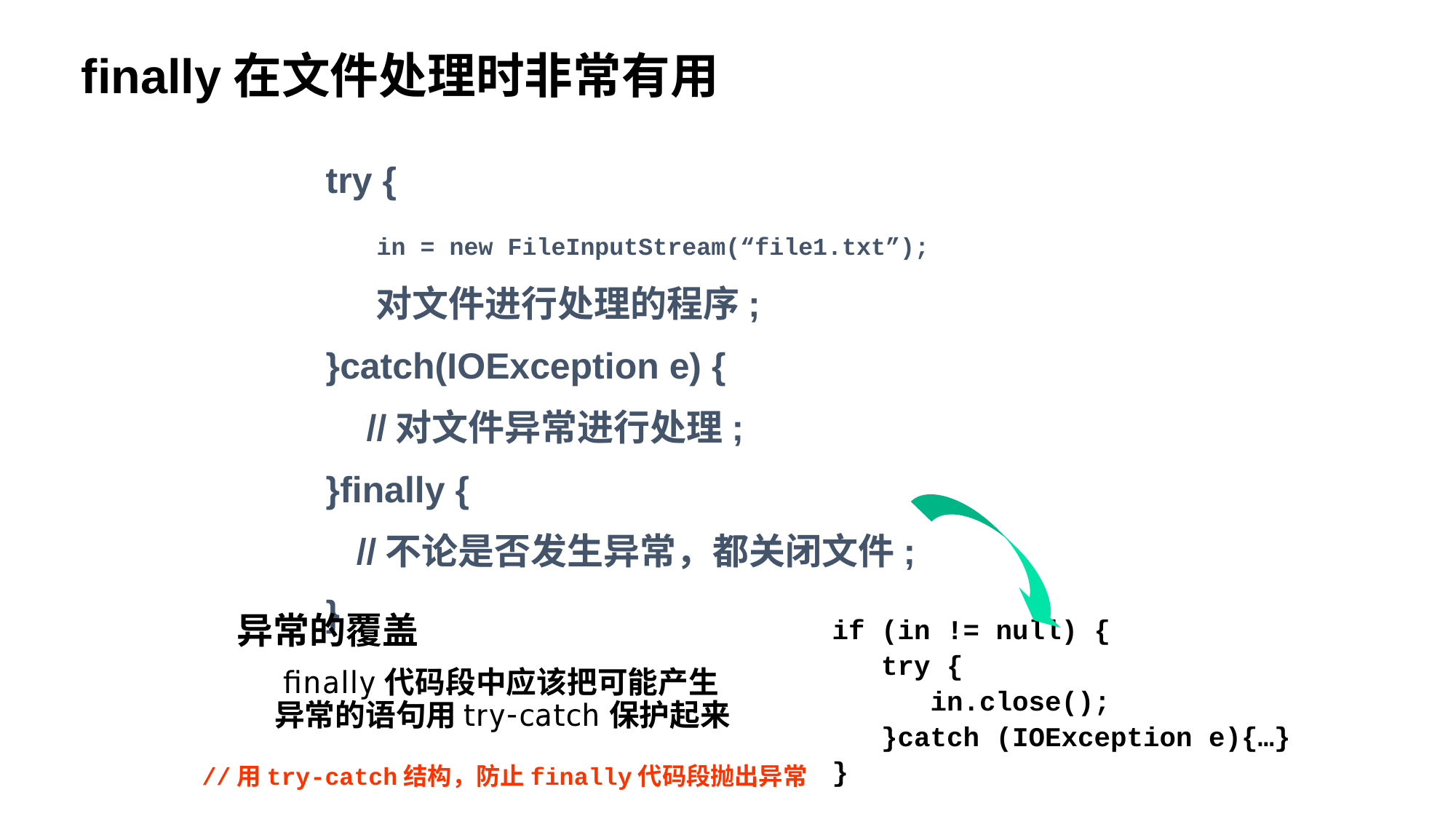

finally在文件处理时非常有用
try {
     in = new FileInputStream(“file1.txt”);
     对文件进行处理的程序;
}catch(IOException e) {
    //对文件异常进行处理;
}finally {
   //不论是否发生异常，都关闭文件;
}

 异常的覆盖
 finally代码段中应该把可能产生异常的语句用try-catch保护起来
if (in != null) {
   try {
      in.close();
   }catch (IOException e){…}
}
//用try-catch结构，防止finally代码段抛出异常